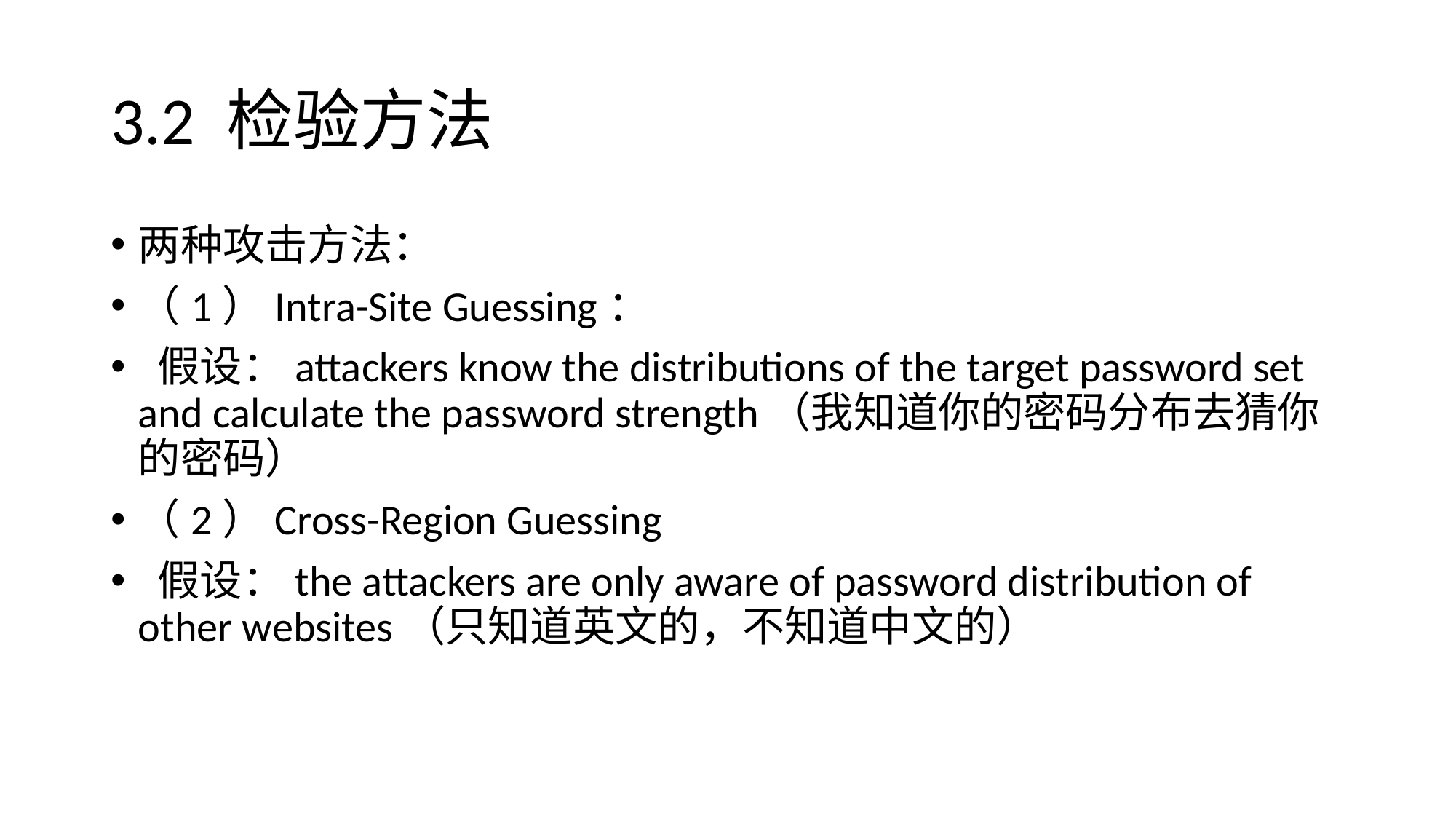

# 3.2 检验方法
两种攻击方法：
（1）Intra-Site Guessing：
 假设：attackers know the distributions of the target password set and calculate the password strength（我知道你的密码分布去猜你的密码）
（2）Cross-Region Guessing
 假设：the attackers are only aware of password distribution of other websites（只知道英文的，不知道中文的）